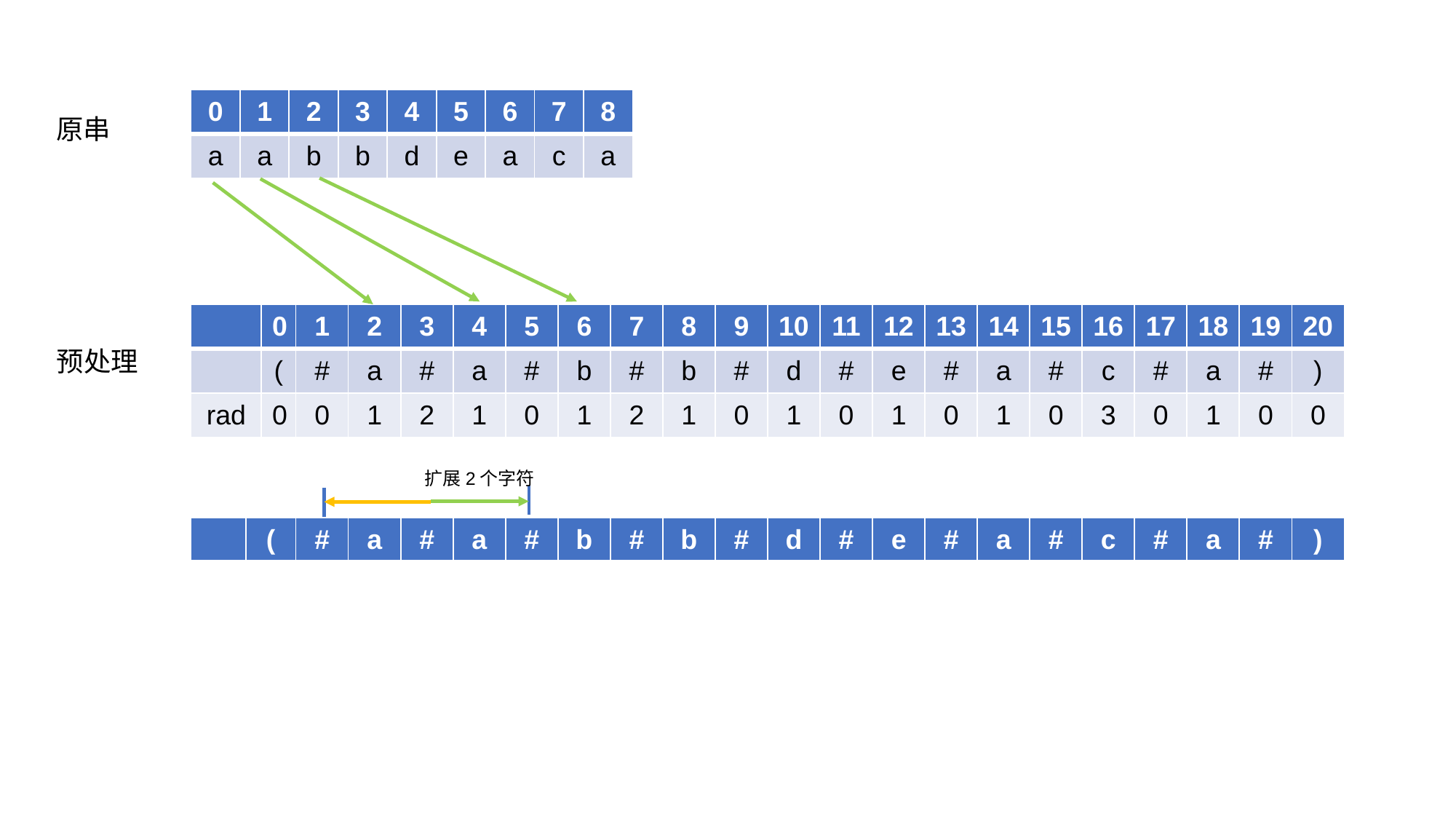

| 0 | 1 | 2 | 3 | 4 | 5 | 6 | 7 | 8 |
| --- | --- | --- | --- | --- | --- | --- | --- | --- |
| a | a | b | b | d | e | a | c | a |
原串
|  | 0 | 1 | 2 | 3 | 4 | 5 | 6 | 7 | 8 | 9 | 10 | 11 | 12 | 13 | 14 | 15 | 16 | 17 | 18 | 19 | 20 |
| --- | --- | --- | --- | --- | --- | --- | --- | --- | --- | --- | --- | --- | --- | --- | --- | --- | --- | --- | --- | --- | --- |
|  | ( | # | a | # | a | # | b | # | b | # | d | # | e | # | a | # | c | # | a | # | ) |
| rad | 0 | 0 | 1 | 2 | 1 | 0 | 1 | 2 | 1 | 0 | 1 | 0 | 1 | 0 | 1 | 0 | 3 | 0 | 1 | 0 | 0 |
预处理
扩展2个字符
|  | ( | # | a | # | a | # | b | # | b | # | d | # | e | # | a | # | c | # | a | # | ) |
| --- | --- | --- | --- | --- | --- | --- | --- | --- | --- | --- | --- | --- | --- | --- | --- | --- | --- | --- | --- | --- | --- |